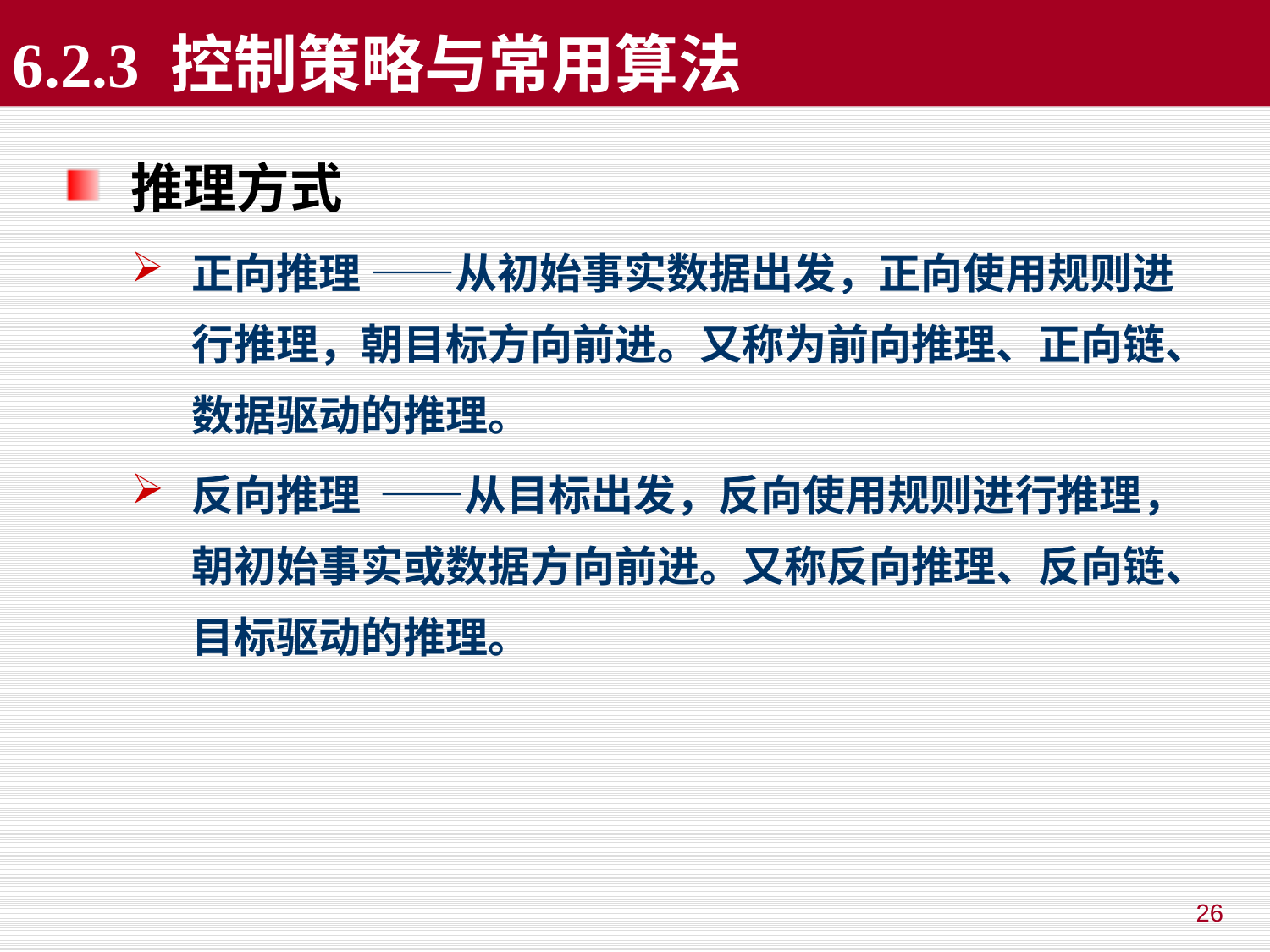

6.2.3 控制策略与常用算法
推理方式
正向推理 ——从初始事实数据出发，正向使用规则进行推理，朝目标方向前进。又称为前向推理、正向链、数据驱动的推理。
反向推理  ——从目标出发，反向使用规则进行推理，朝初始事实或数据方向前进。又称反向推理、反向链、目标驱动的推理。
26